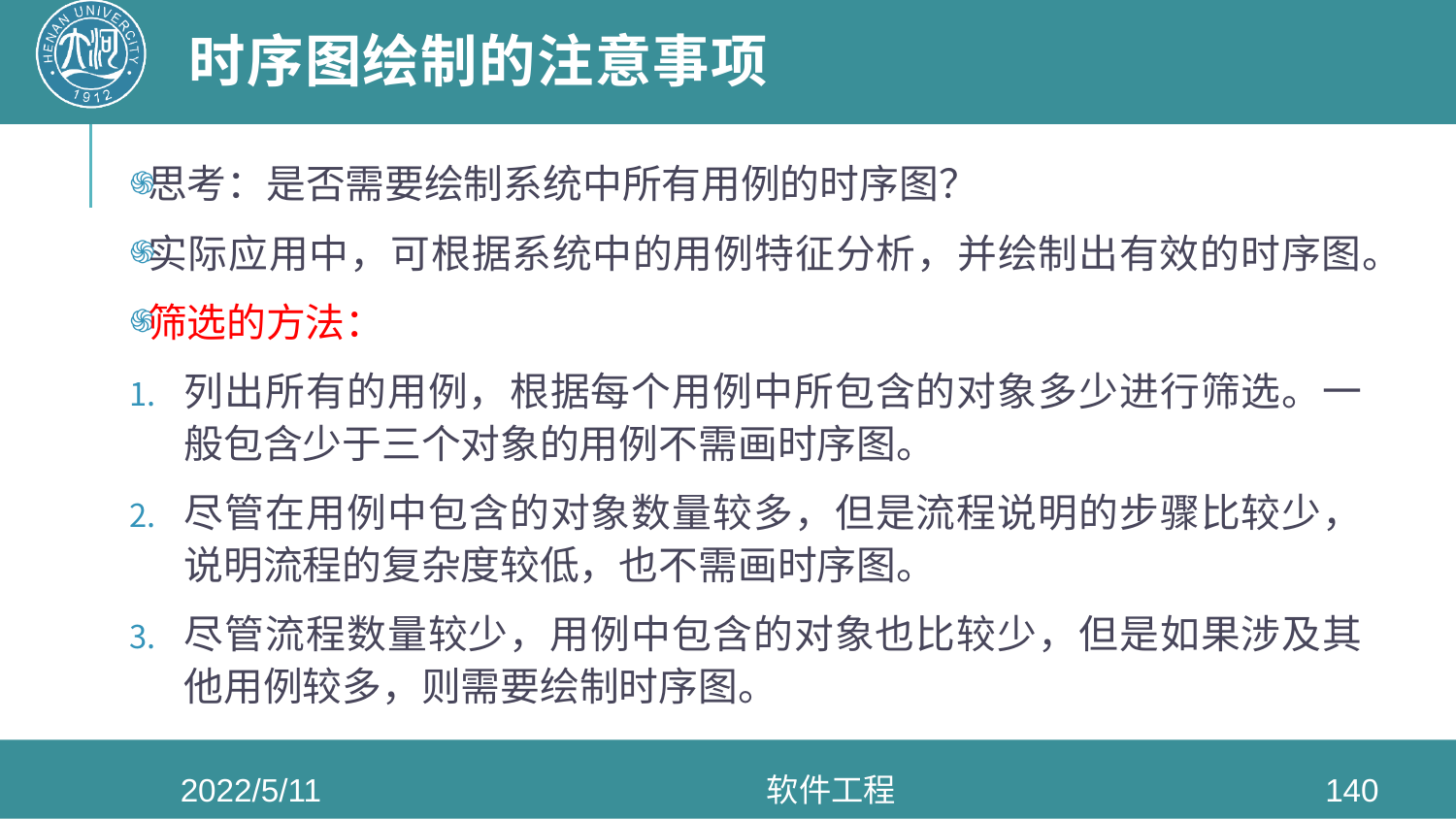

# 时序图绘制的注意事项
思考：是否需要绘制系统中所有用例的时序图？
实际应用中，可根据系统中的用例特征分析，并绘制出有效的时序图。
筛选的方法：
列出所有的用例，根据每个用例中所包含的对象多少进行筛选。一般包含少于三个对象的用例不需画时序图。
尽管在用例中包含的对象数量较多，但是流程说明的步骤比较少，说明流程的复杂度较低，也不需画时序图。
尽管流程数量较少，用例中包含的对象也比较少，但是如果涉及其他用例较多，则需要绘制时序图。
2022/5/11
软件工程
140